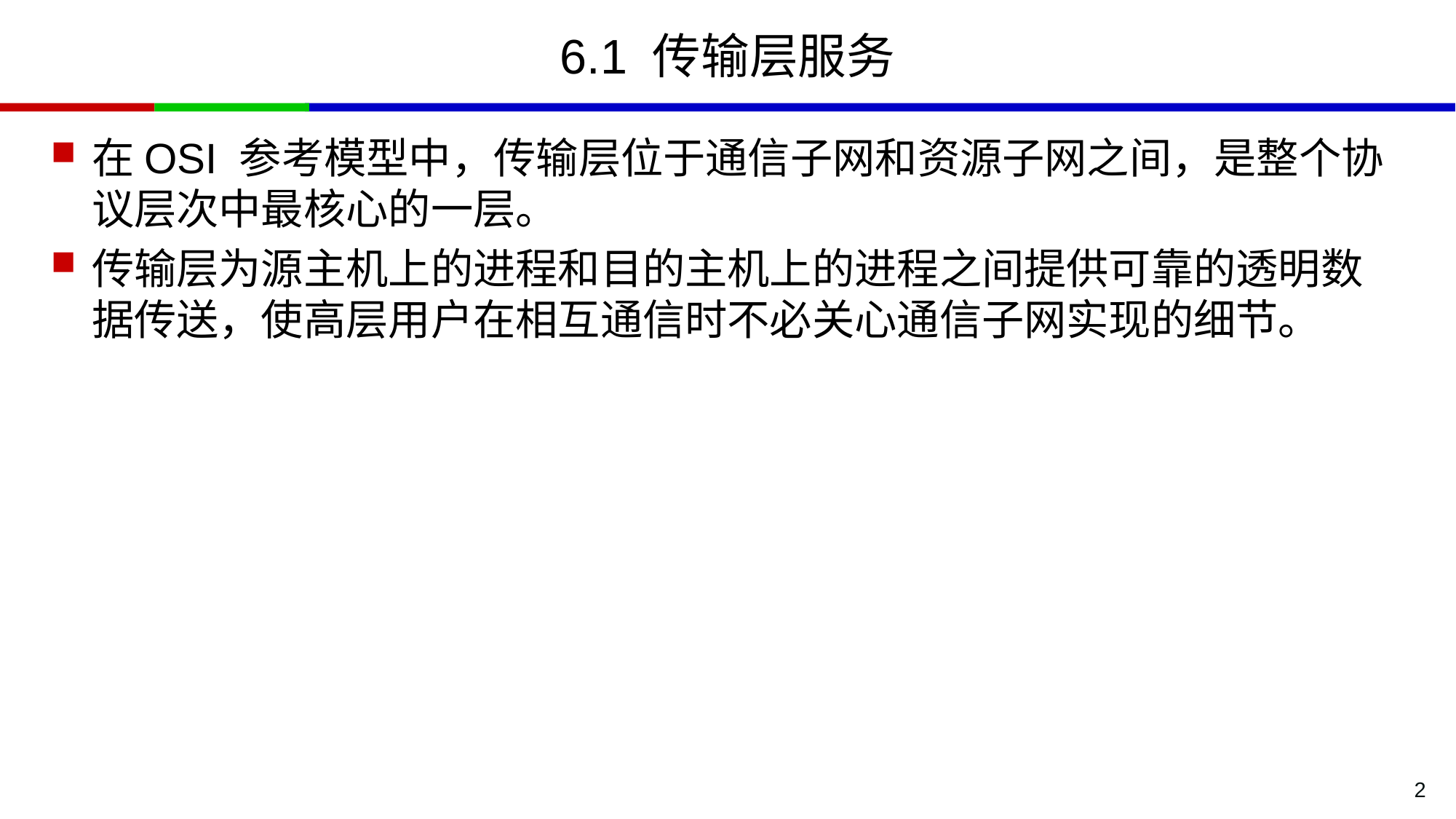

# 6.1 传输层服务
在OSI 参考模型中，传输层位于通信子网和资源子网之间，是整个协议层次中最核心的一层。
传输层为源主机上的进程和目的主机上的进程之间提供可靠的透明数据传送，使高层用户在相互通信时不必关心通信子网实现的细节。
2